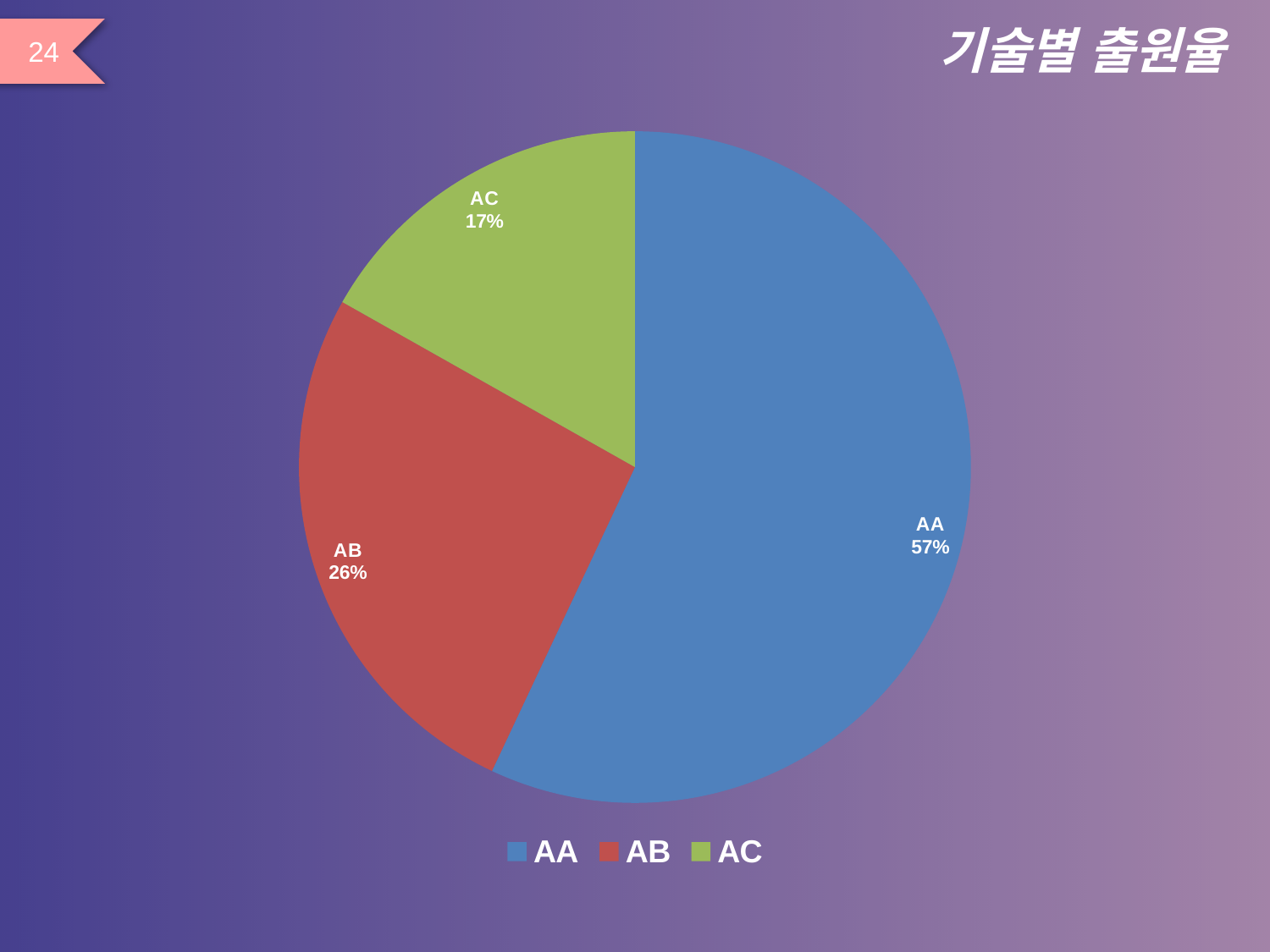

# 기술별 출원율
24

### Chart

| Category |  |
|---|---|
| AA | 5723.0 |
| AB | 2629.0 |
| AC | 1689.0 |